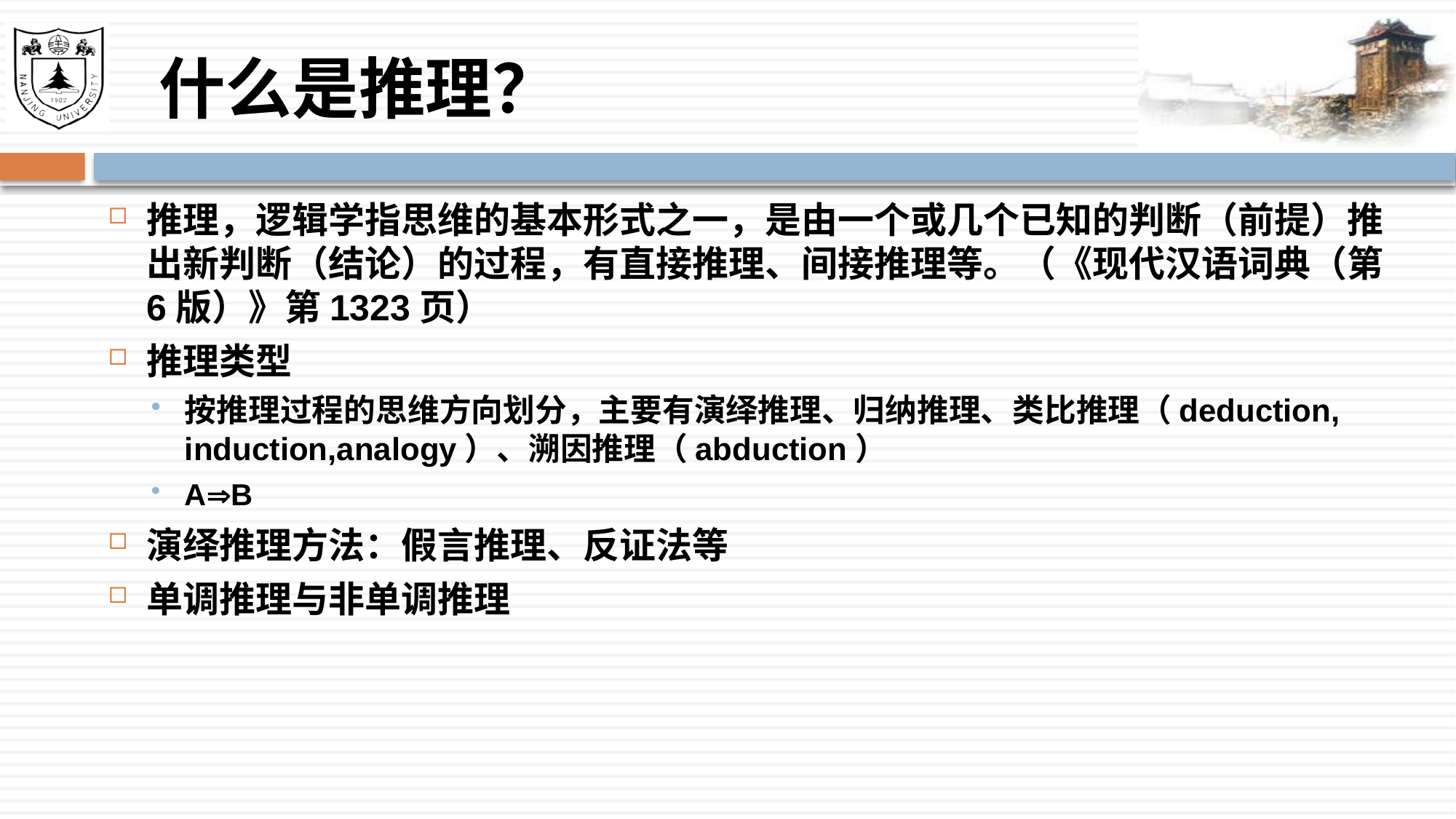

# 什么是推理？
推理，逻辑学指思维的基本形式之一，是由一个或几个已知的判断（前提）推出新判断（结论）的过程，有直接推理、间接推理等。（《现代汉语词典（第6版）》第1323页）
推理类型
按推理过程的思维方向划分，主要有演绎推理、归纳推理、类比推理（deduction, induction,analogy）、溯因推理（abduction）
A⇒B
演绎推理方法：假言推理、反证法等
单调推理与非单调推理